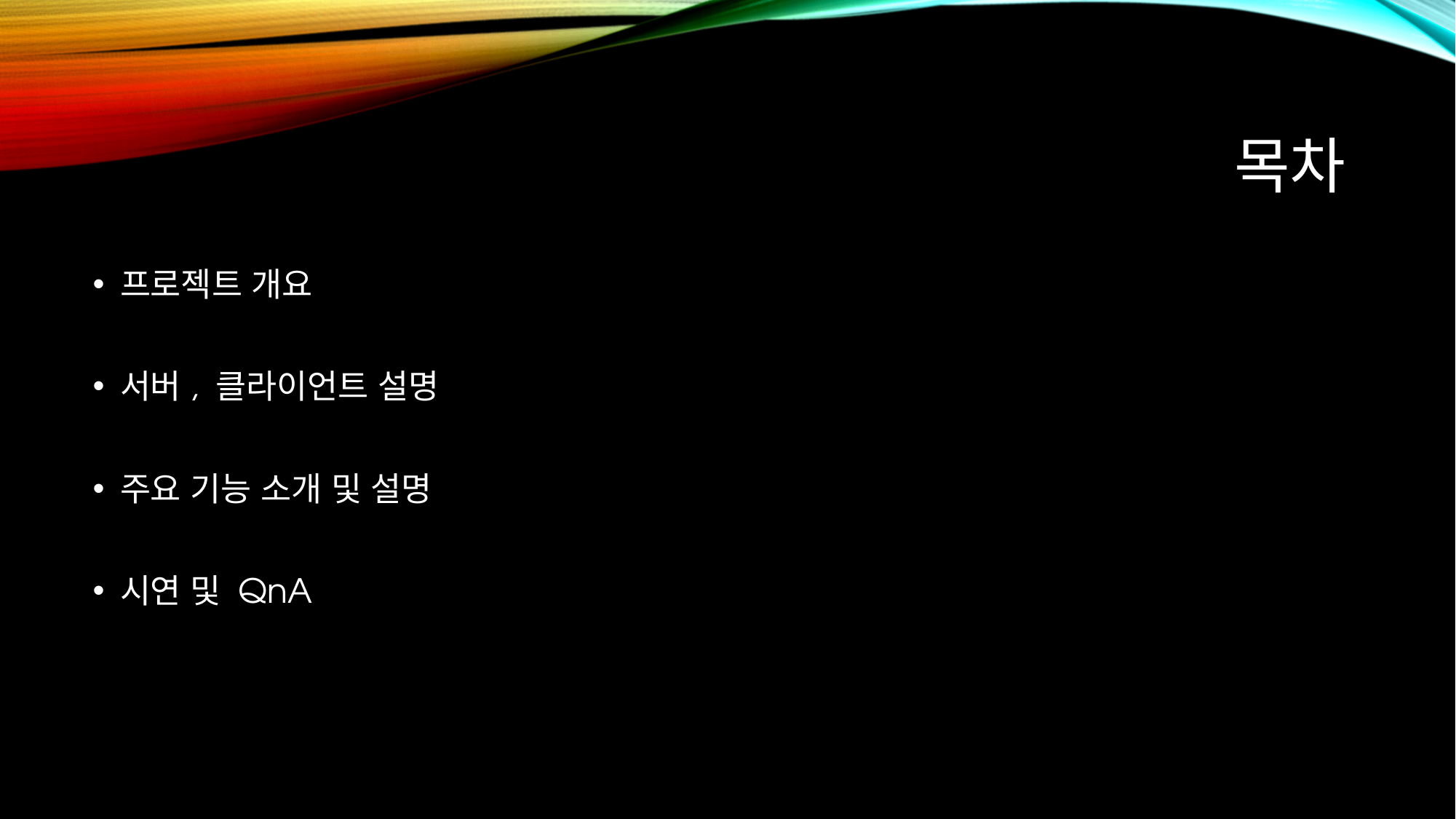

# 목차
프로젝트 개요

서버, 클라이언트 설명

주요 기능 소개 및 설명

시연 및 QnA